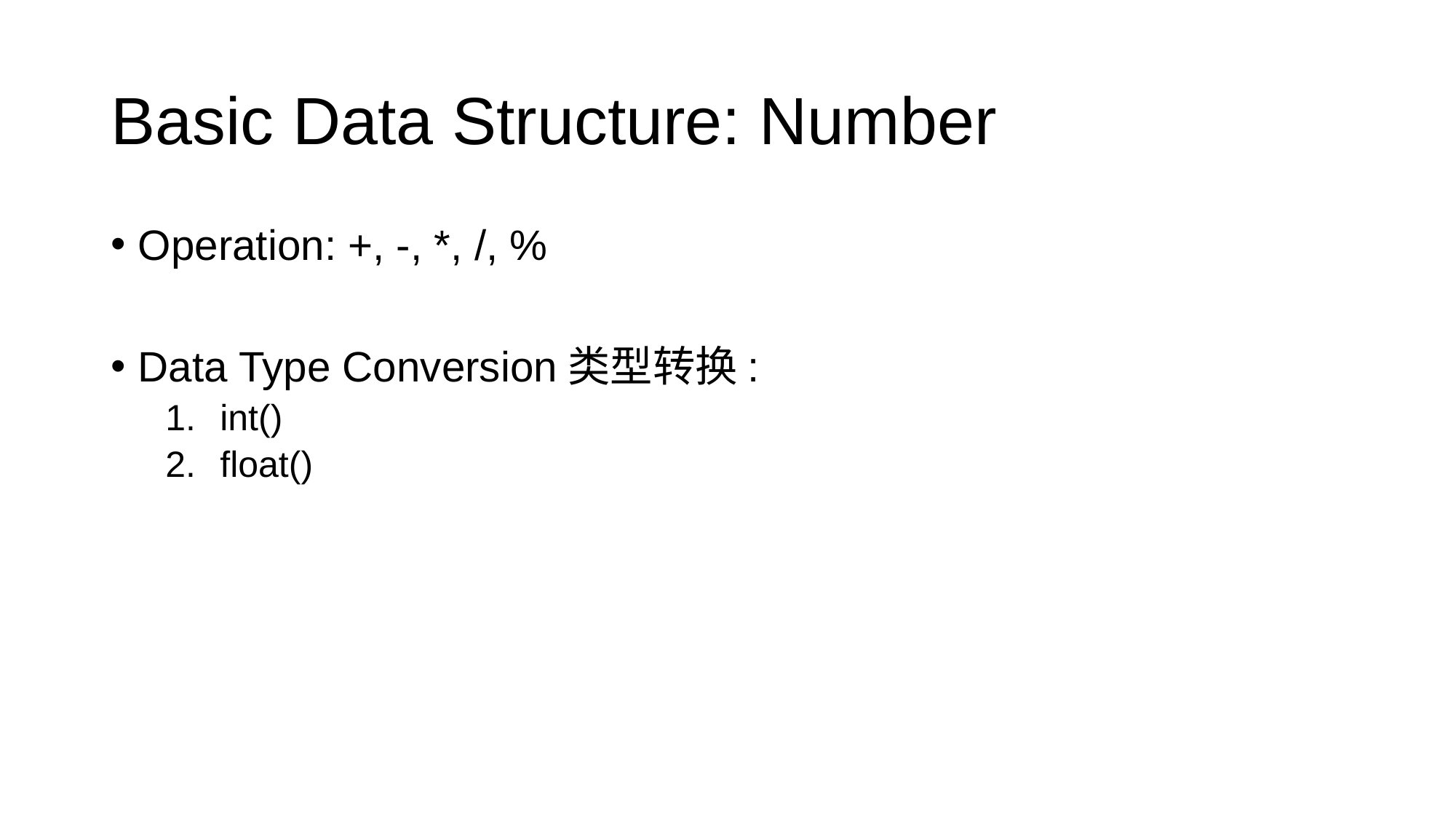

# Basic Data Structure: Number
Operation: +, -, *, /, %

Data Type Conversion类型转换:
int()
float()